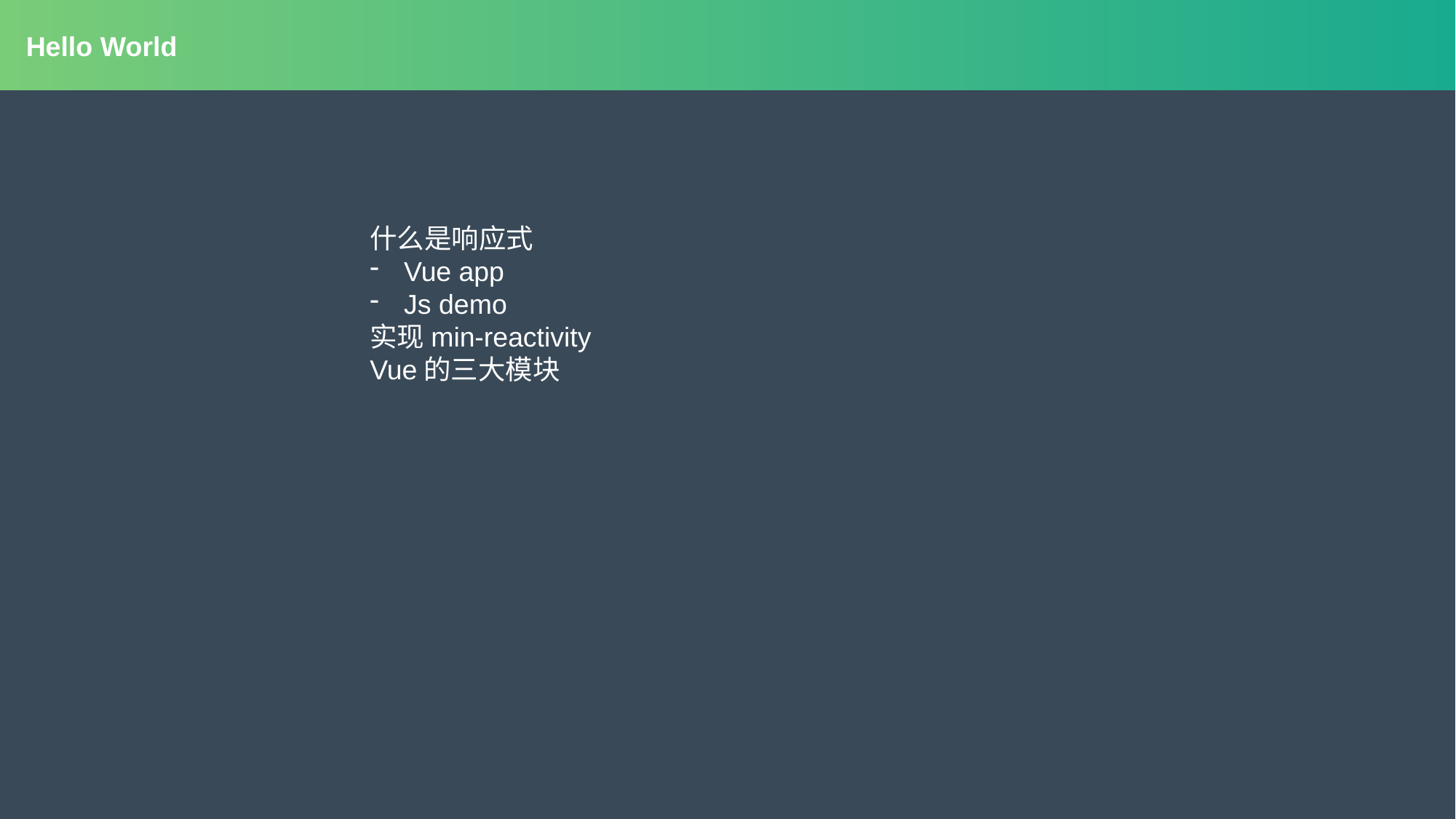

Hello World
什么是响应式
Vue app
Js demo
实现min-reactivity
Vue的三大模块